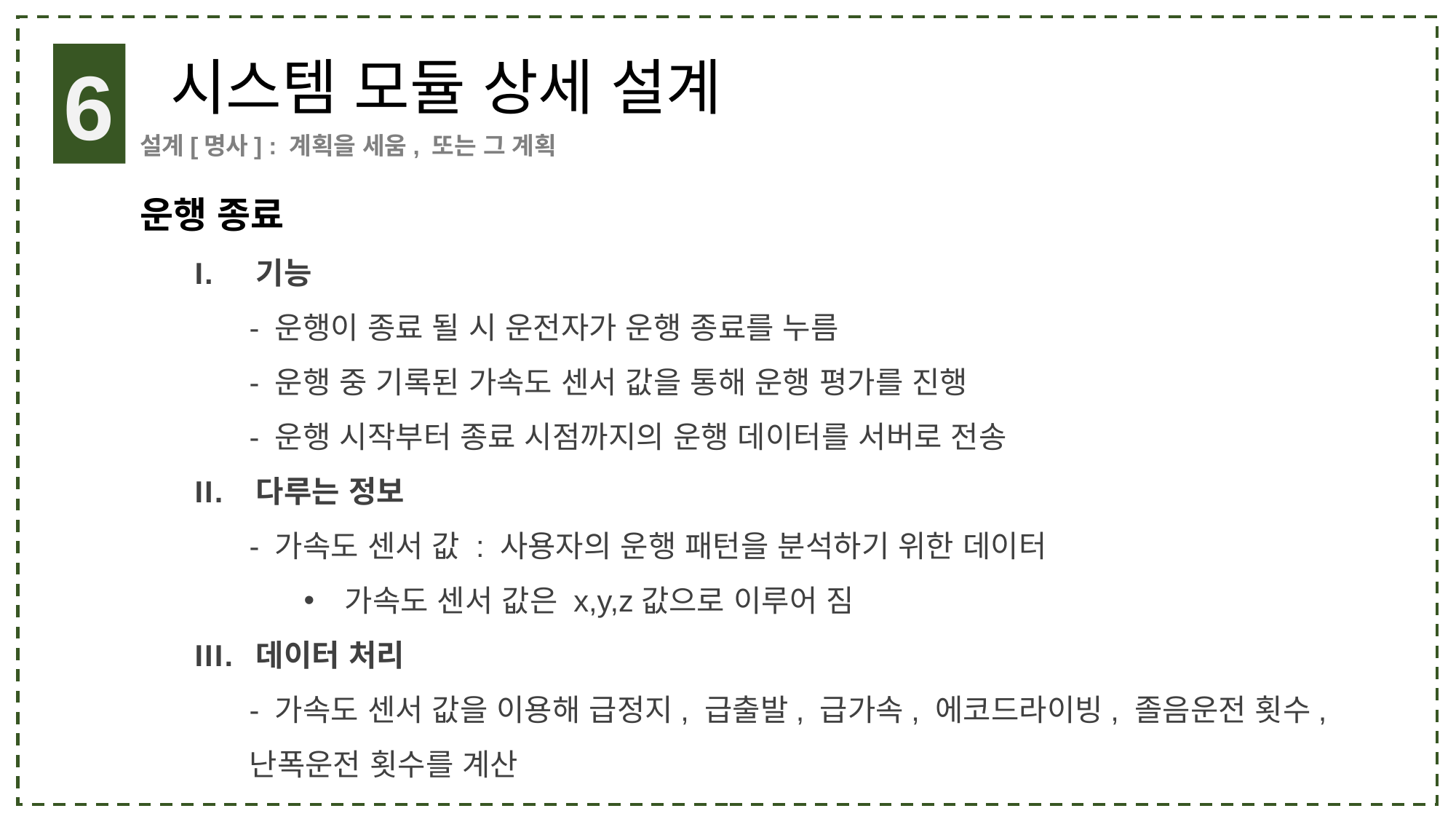

6
시스템 모듈 상세 설계
설계[명사] : 계획을 세움, 또는 그 계획
운행 종료
기능
- 운행이 종료 될 시 운전자가 운행 종료를 누름
- 운행 중 기록된 가속도 센서 값을 통해 운행 평가를 진행
- 운행 시작부터 종료 시점까지의 운행 데이터를 서버로 전송
다루는 정보
- 가속도 센서 값 : 사용자의 운행 패턴을 분석하기 위한 데이터
가속도 센서 값은 x,y,z값으로 이루어 짐
데이터 처리
- 가속도 센서 값을 이용해 급정지, 급출발, 급가속, 에코드라이빙, 졸음운전 횟수, 난폭운전 횟수를 계산